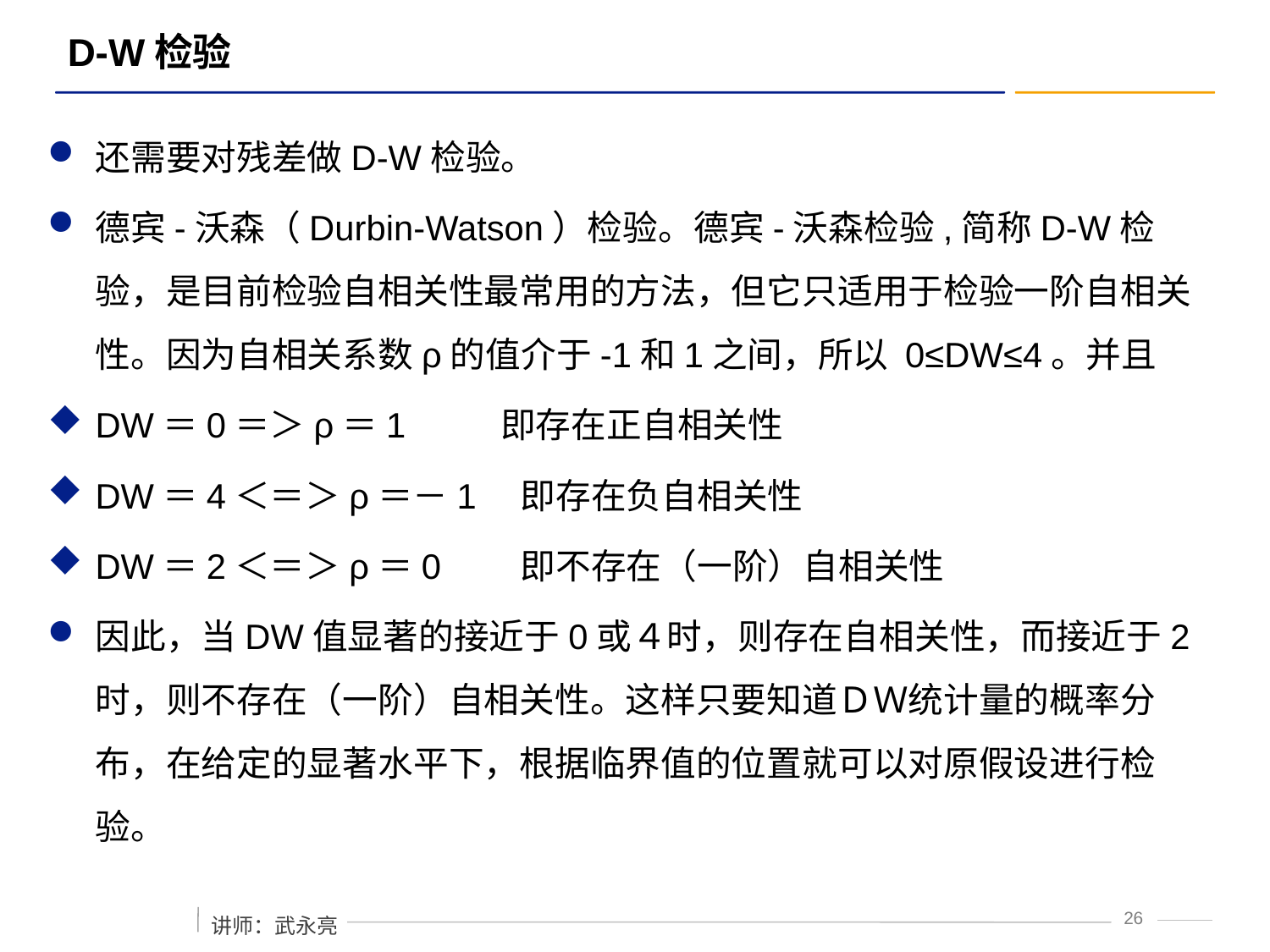

# D-W检验
还需要对残差做D-W检验。
德宾-沃森（Durbin-Watson）检验。德宾-沃森检验,简称D-W检验，是目前检验自相关性最常用的方法，但它只适用于检验一阶自相关性。因为自相关系数ρ的值介于-1和1之间，所以 0≤DW≤4。并且
DW＝0＝＞ρ＝1　　  即存在正自相关性
DW＝4＜＝＞ρ＝－1　即存在负自相关性
DW＝2＜＝＞ρ＝0　　即不存在（一阶）自相关性
因此，当DW值显著的接近于0或４时，则存在自相关性，而接近于2时，则不存在（一阶）自相关性。这样只要知道ＤＷ统计量的概率分布，在给定的显著水平下，根据临界值的位置就可以对原假设进行检验。